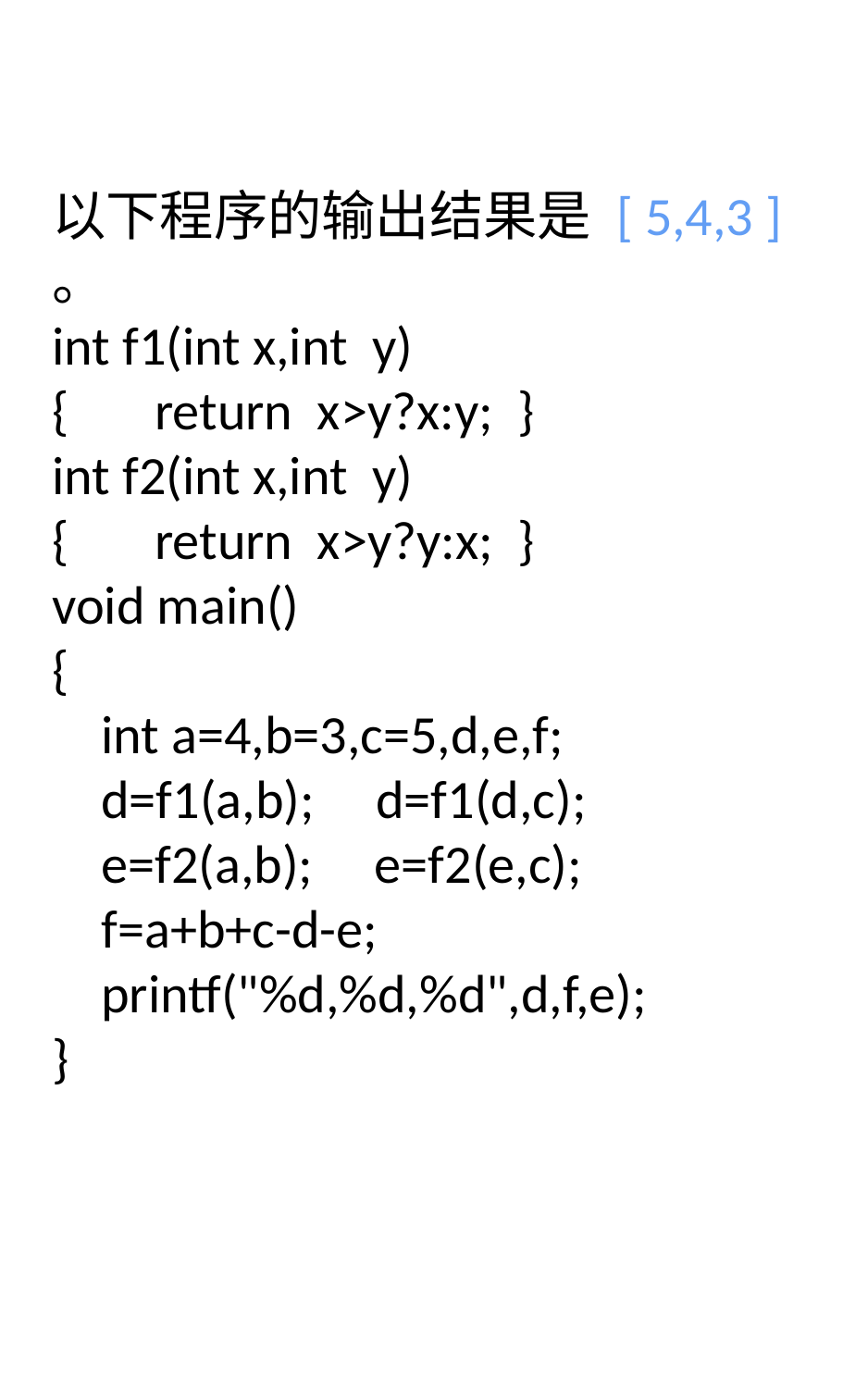

以下程序的输出结果是 [ 5,4,3 ] 。
int f1(int x,int  y)
{       return  x>y?x:y;  }
int f2(int x,int  y)
{       return  x>y?y:x;  }
void main()
{
    int a=4,b=3,c=5,d,e,f;
    d=f1(a,b);     d=f1(d,c);
    e=f2(a,b);     e=f2(e,c);
    f=a+b+c-d-e;
    printf("%d,%d,%d",d,f,e);
}